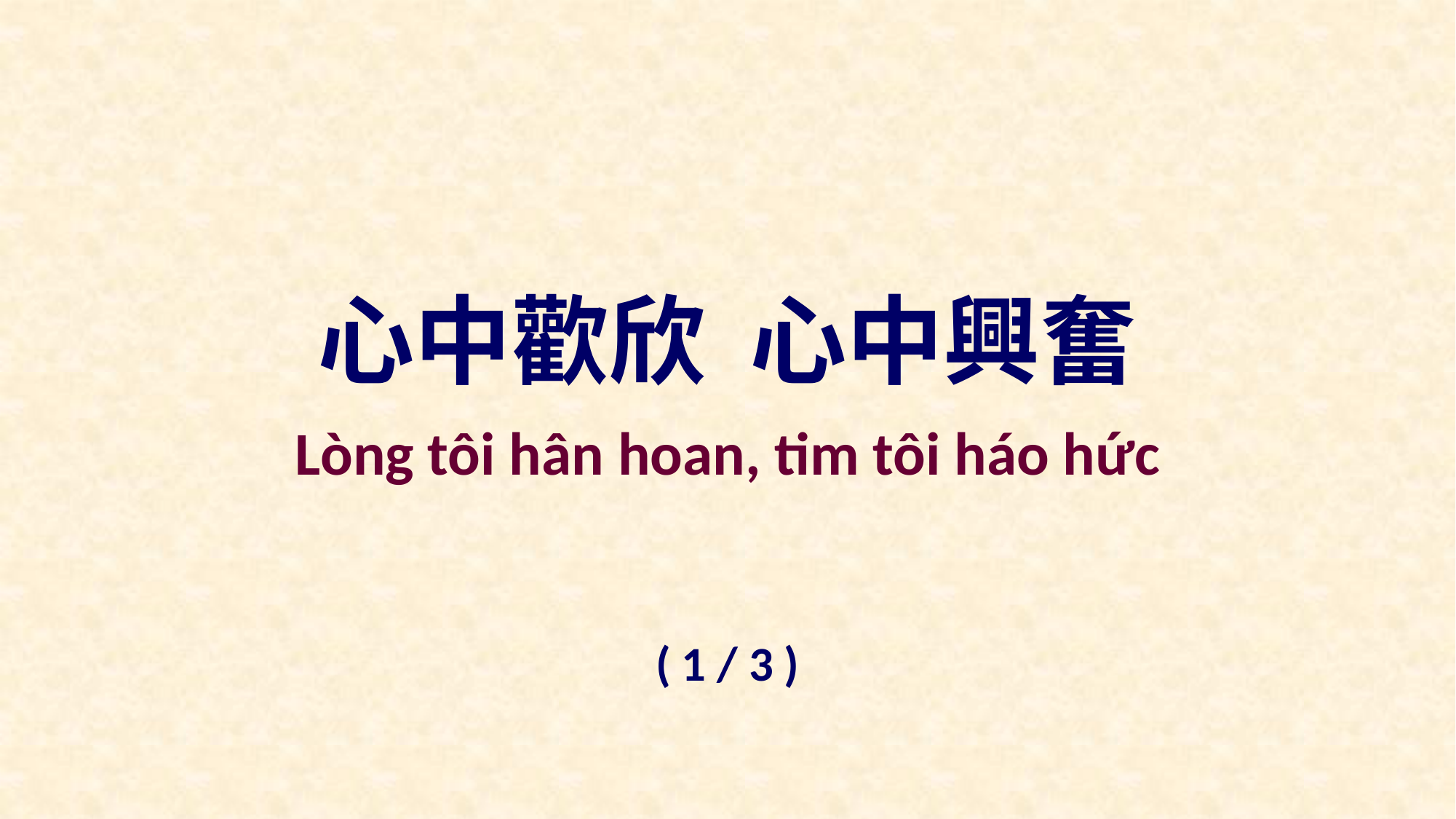

心中歡欣  心中興奮
Lòng tôi hân hoan, tim tôi háo hức
( 1 / 3 )